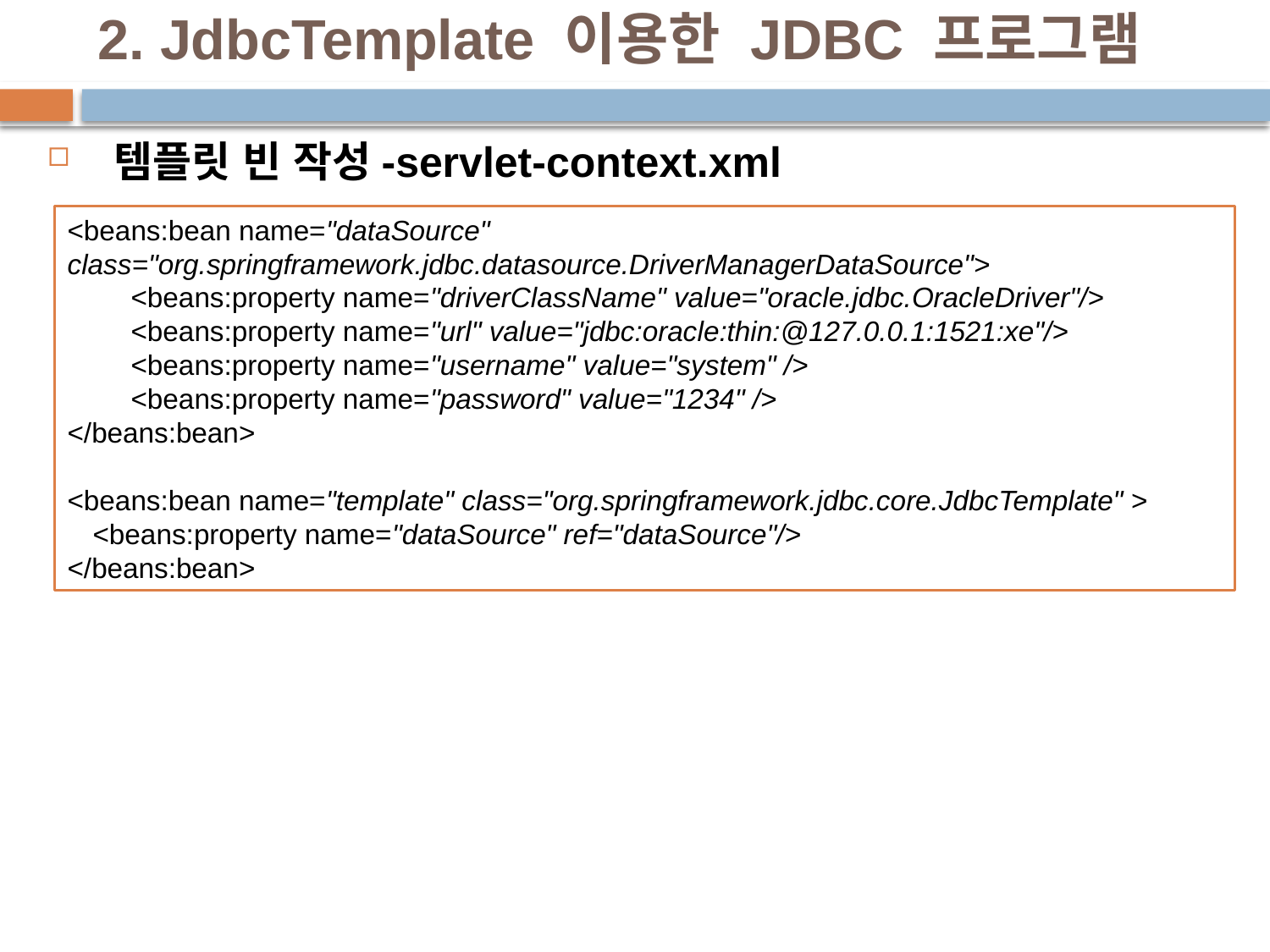

# 2. JdbcTemplate 이용한 JDBC 프로그램
 템플릿 빈 작성-servlet-context.xml
<beans:bean name="dataSource" 	class="org.springframework.jdbc.datasource.DriverManagerDataSource">
<beans:property name="driverClassName" value="oracle.jdbc.OracleDriver"/>
<beans:property name="url" value="jdbc:oracle:thin:@127.0.0.1:1521:xe"/>
<beans:property name="username" value="system" />
<beans:property name="password" value="1234" />
</beans:bean>

<beans:bean name="template" class="org.springframework.jdbc.core.JdbcTemplate" >
	<beans:property name="dataSource" ref="dataSource"/>
</beans:bean>